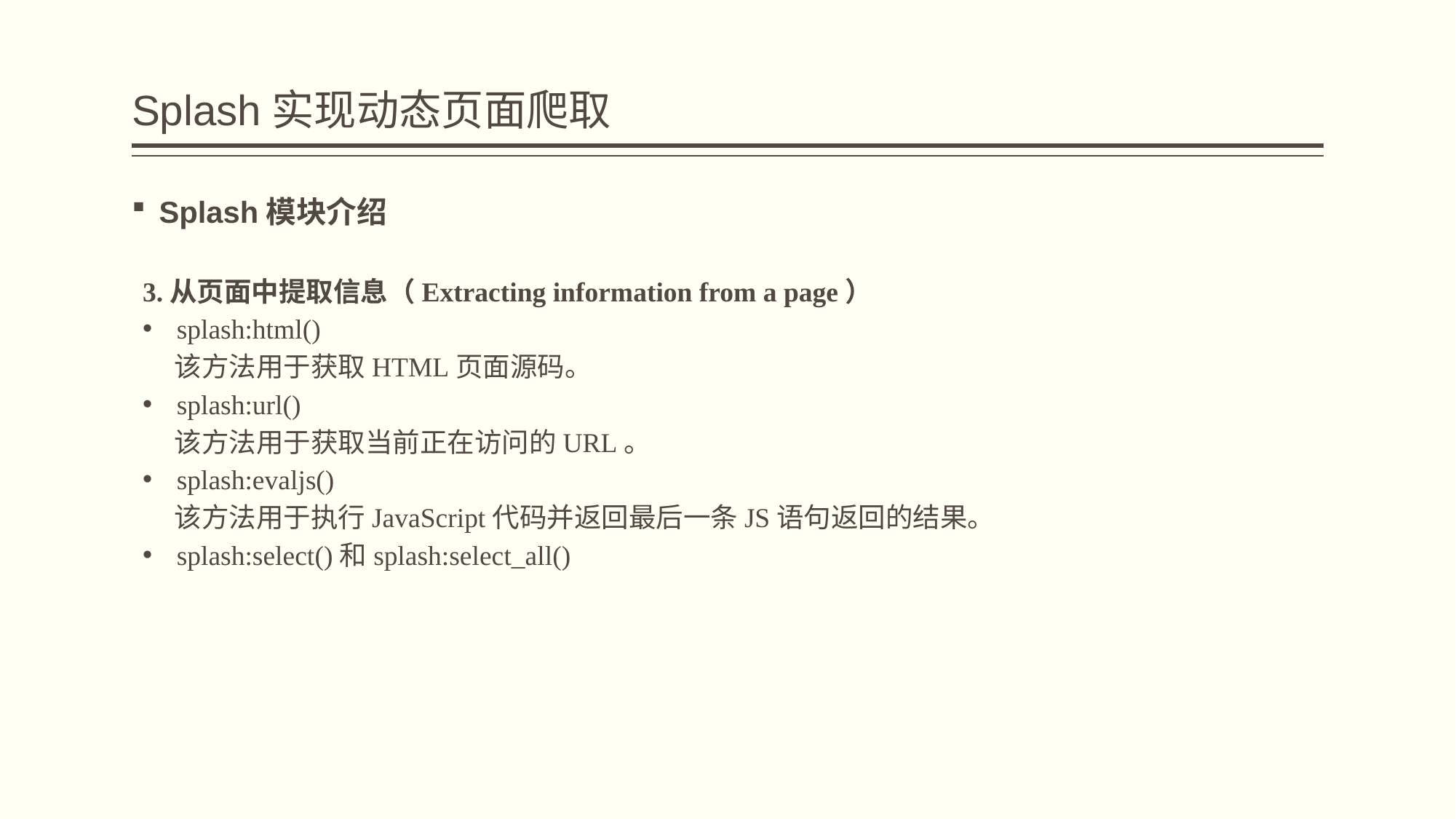

# Splash实现动态页面爬取
Splash模块介绍
3.从页面中提取信息（Extracting information from a page）
splash:html()
该方法用于获取HTML页面源码。
splash:url()
该方法用于获取当前正在访问的URL。
splash:evaljs()
该方法用于执行JavaScript代码并返回最后一条JS语句返回的结果。
splash:select()和splash:select_all()